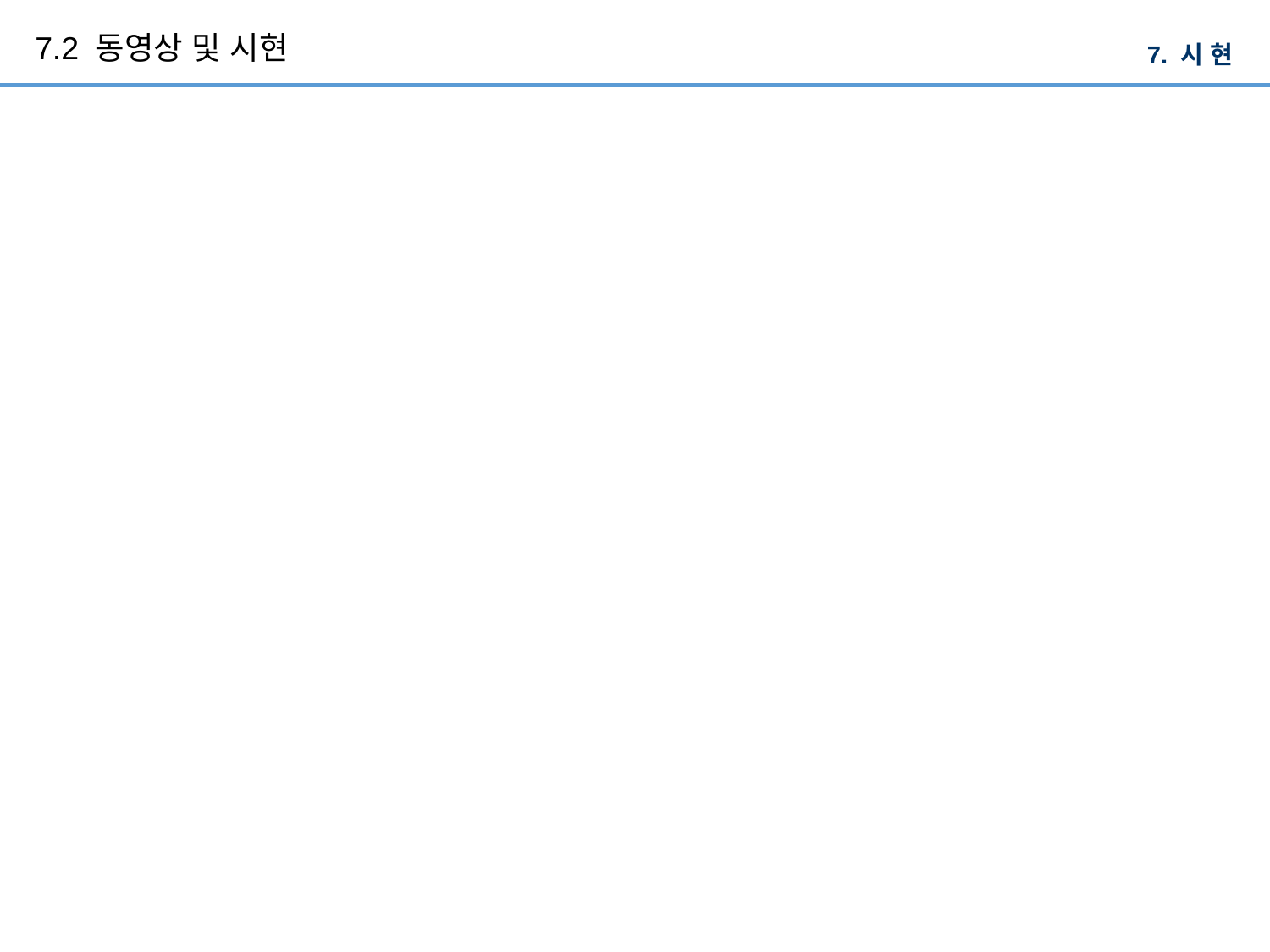

# 7.2 동영상 및 시현
7. 시 현